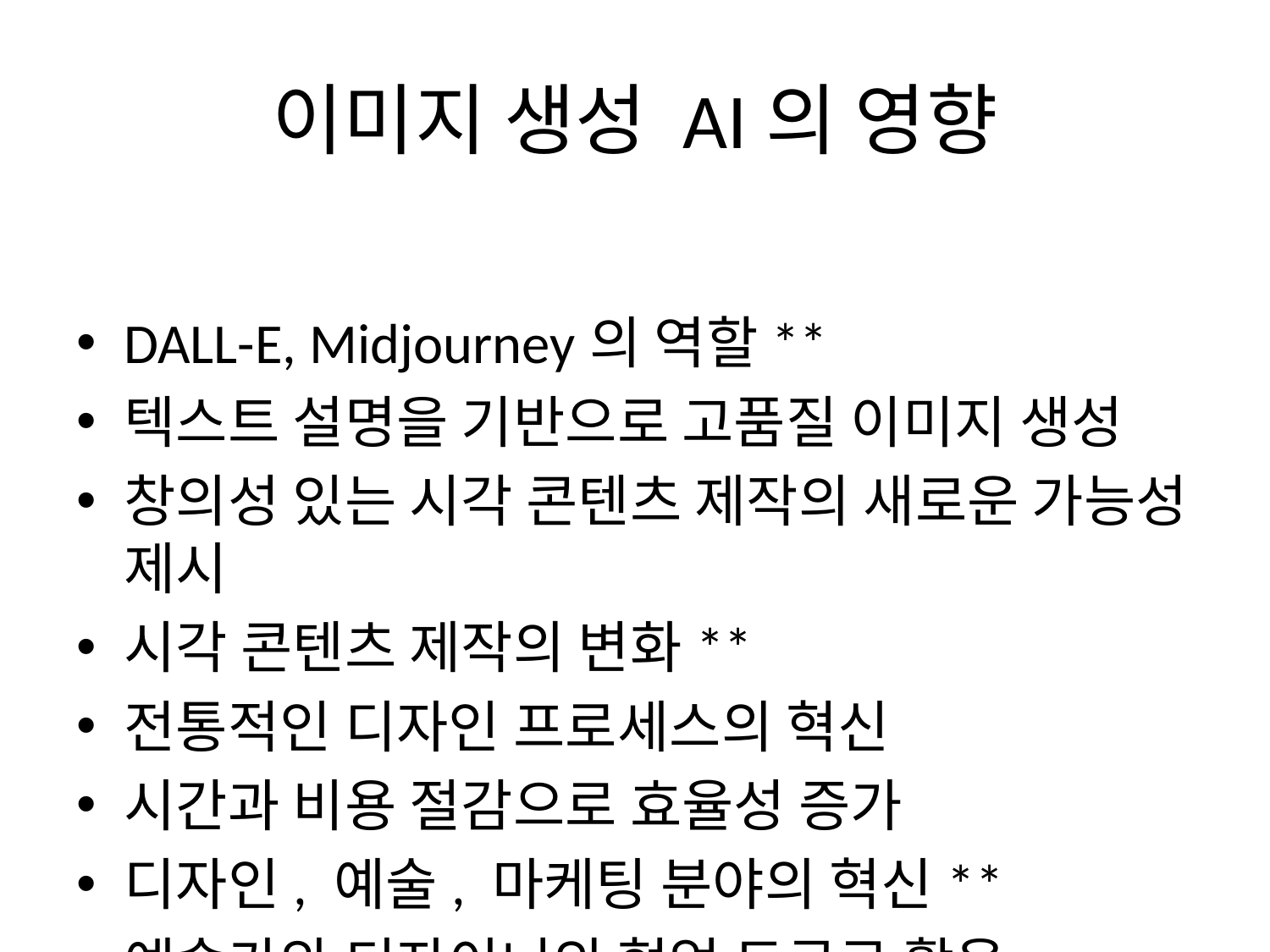

# 이미지 생성 AI의 영향

DALL-E, Midjourney의 역할**
텍스트 설명을 기반으로 고품질 이미지 생성
창의성 있는 시각 콘텐츠 제작의 새로운 가능성 제시
시각 콘텐츠 제작의 변화**
전통적인 디자인 프로세스의 혁신
시간과 비용 절감으로 효율성 증가
디자인, 예술, 마케팅 분야의 혁신**
예술가와 디자이너의 협업 도구로 활용
맞춤형 마케팅 자료 제작 및 소비자 참여 증대
새로운 창작 방식으로 다양한 시각적 표현 가능